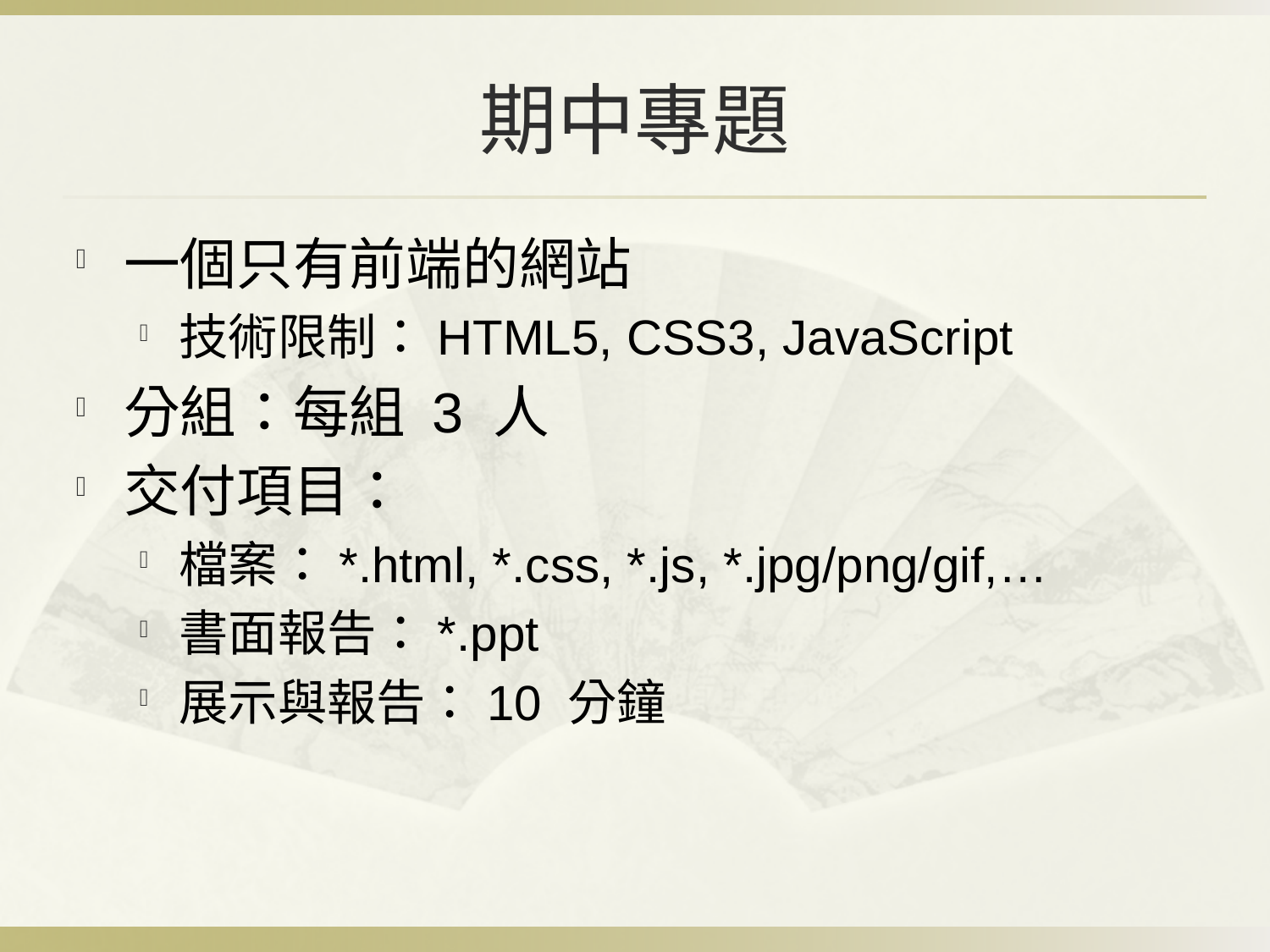

# 期中專題
一個只有前端的網站
技術限制：HTML5, CSS3, JavaScript
分組：每組 3 人
交付項目：
檔案：*.html, *.css, *.js, *.jpg/png/gif,…
書面報告：*.ppt
展示與報告：10 分鐘